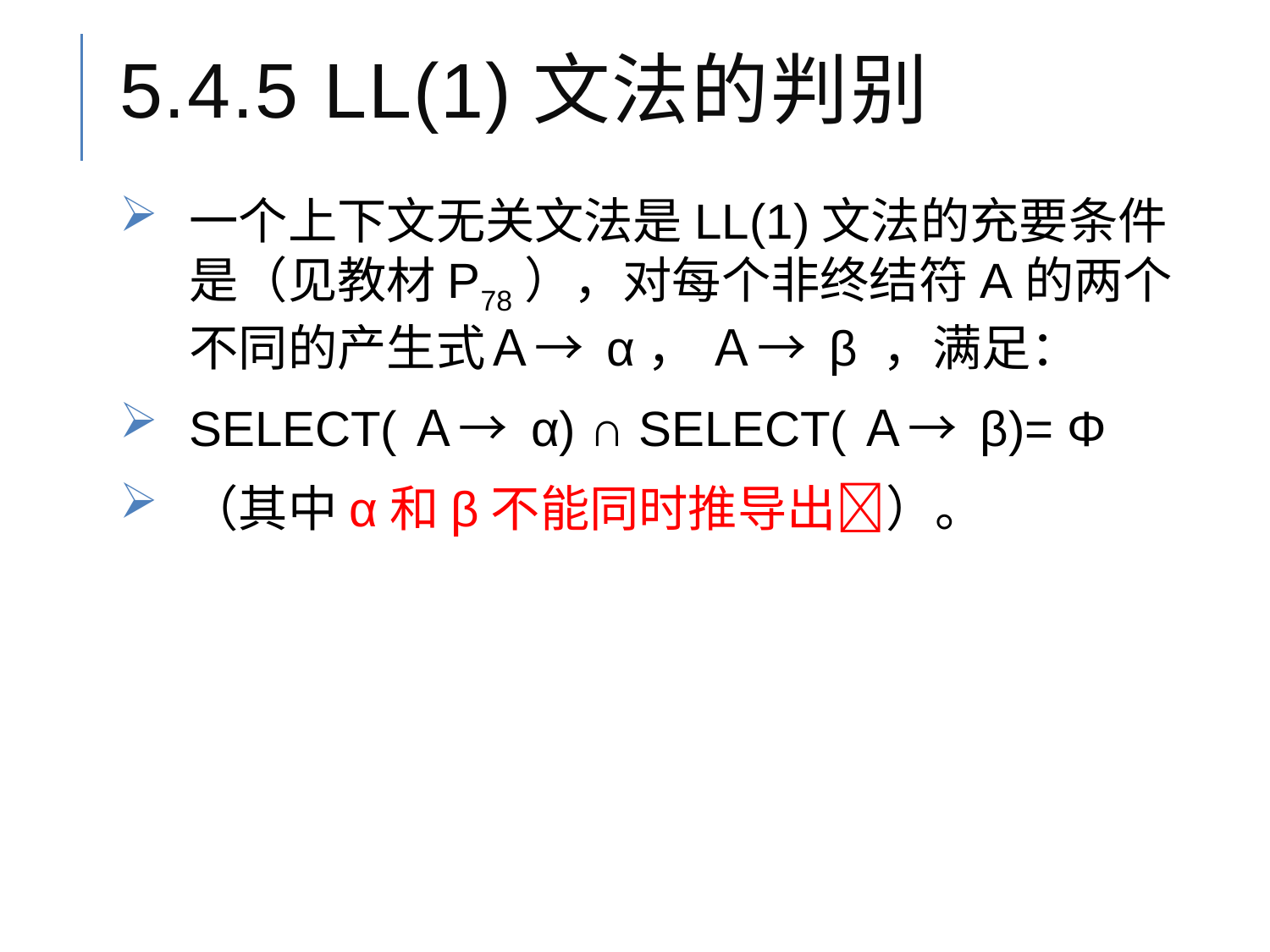

# 5.4.5 LL(1)文法的判别
一个上下文无关文法是LL(1)文法的充要条件是（见教材P78），对每个非终结符A的两个不同的产生式Ａ→ α， Ａ→ β ，满足：
SELECT(Ａ→ α) ∩ SELECT(Ａ→ β)= Φ
（其中α和β不能同时推导出ε）。

55